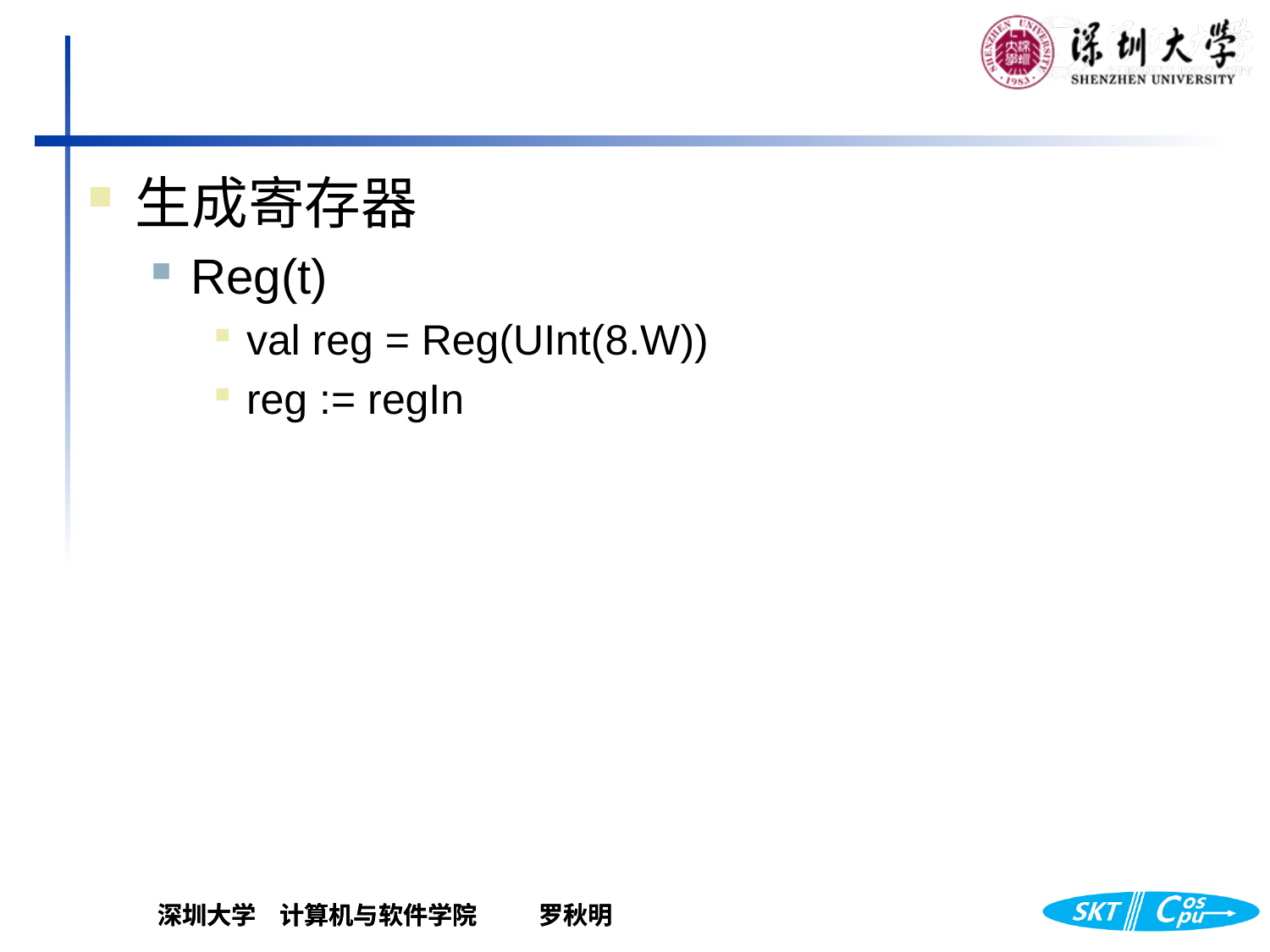

生成寄存器
Reg(t)
val reg = Reg(UInt(8.W))
reg := regIn